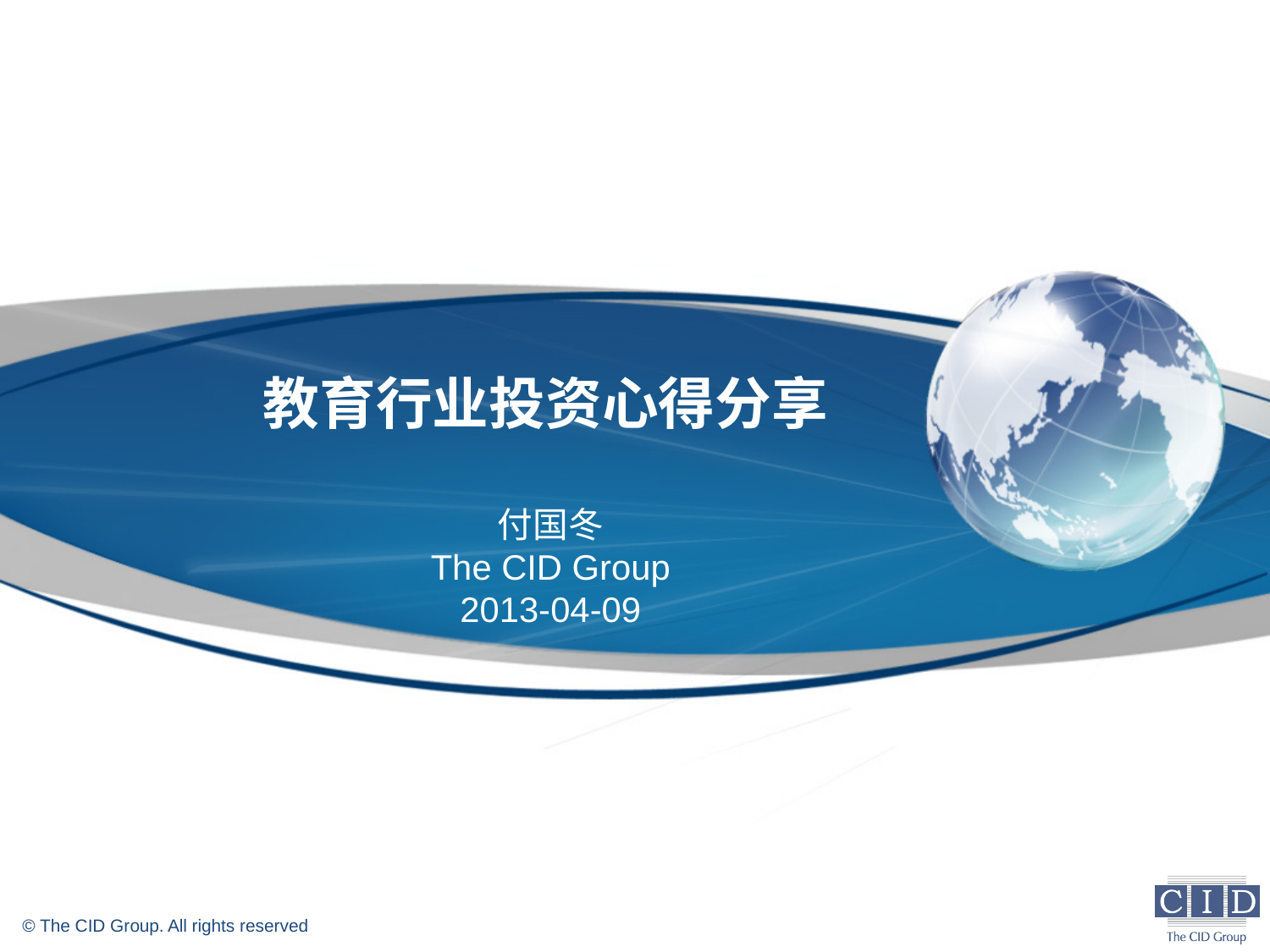

# 教育行业投资心得分享
付国冬
The CID Group
2013-04-09